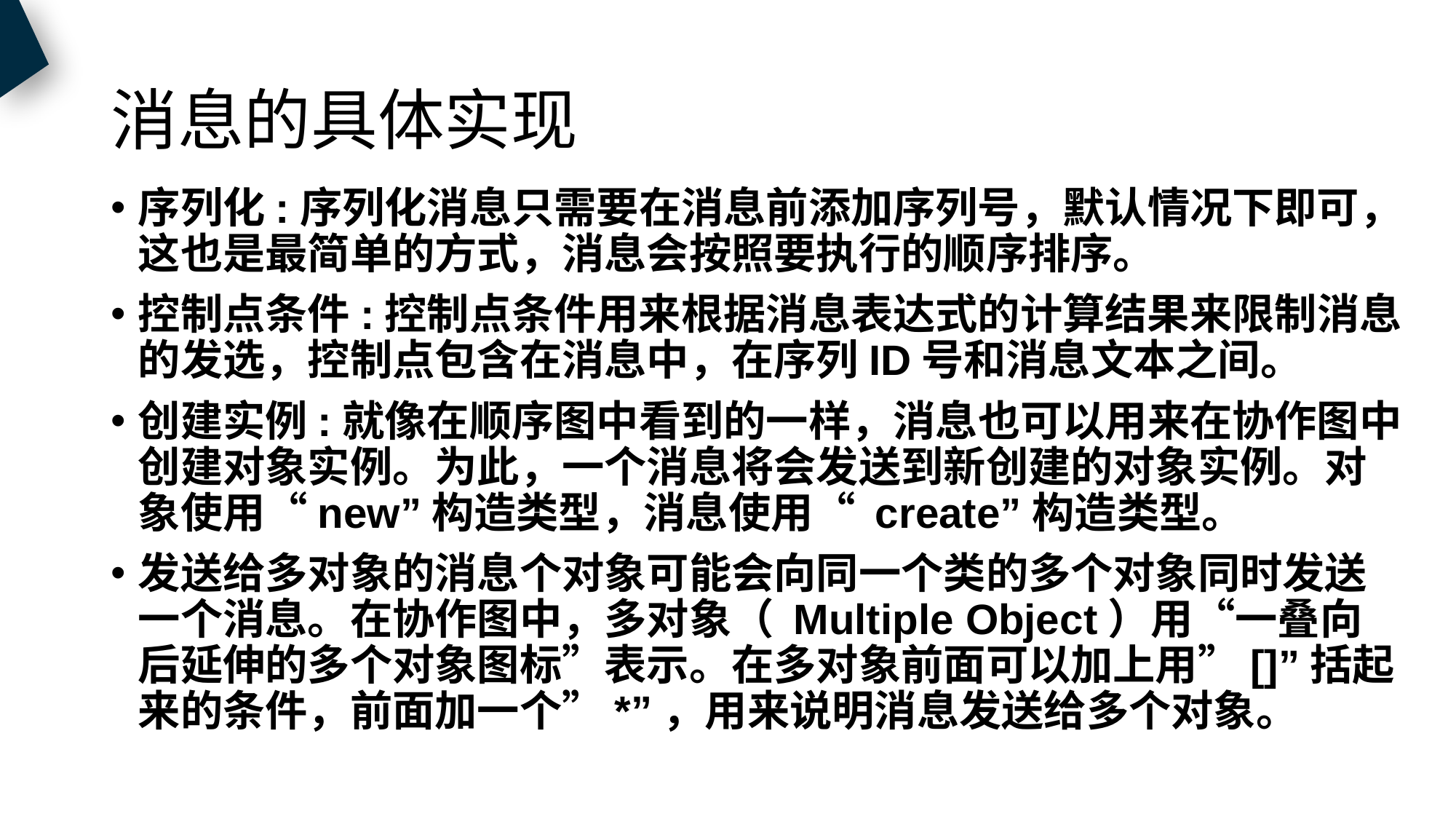

# 消息的具体实现
序列化:序列化消息只需要在消息前添加序列号，默认情况下即可，这也是最简单的方式，消息会按照要执行的顺序排序。
控制点条件:控制点条件用来根据消息表达式的计算结果来限制消息的发选，控制点包含在消息中，在序列ID号和消息文本之间。
创建实例:就像在顺序图中看到的一样，消息也可以用来在协作图中创建对象实例。为此，一个消息将会发送到新创建的对象实例。对象使用“new”构造类型，消息使用“ create”构造类型。
发送给多对象的消息个对象可能会向同一个类的多个对象同时发送一个消息。在协作图中，多对象（ Multiple Object）用“一叠向后延伸的多个对象图标”表示。在多对象前面可以加上用”[]”括起来的条件，前面加一个”*”，用来说明消息发送给多个对象。